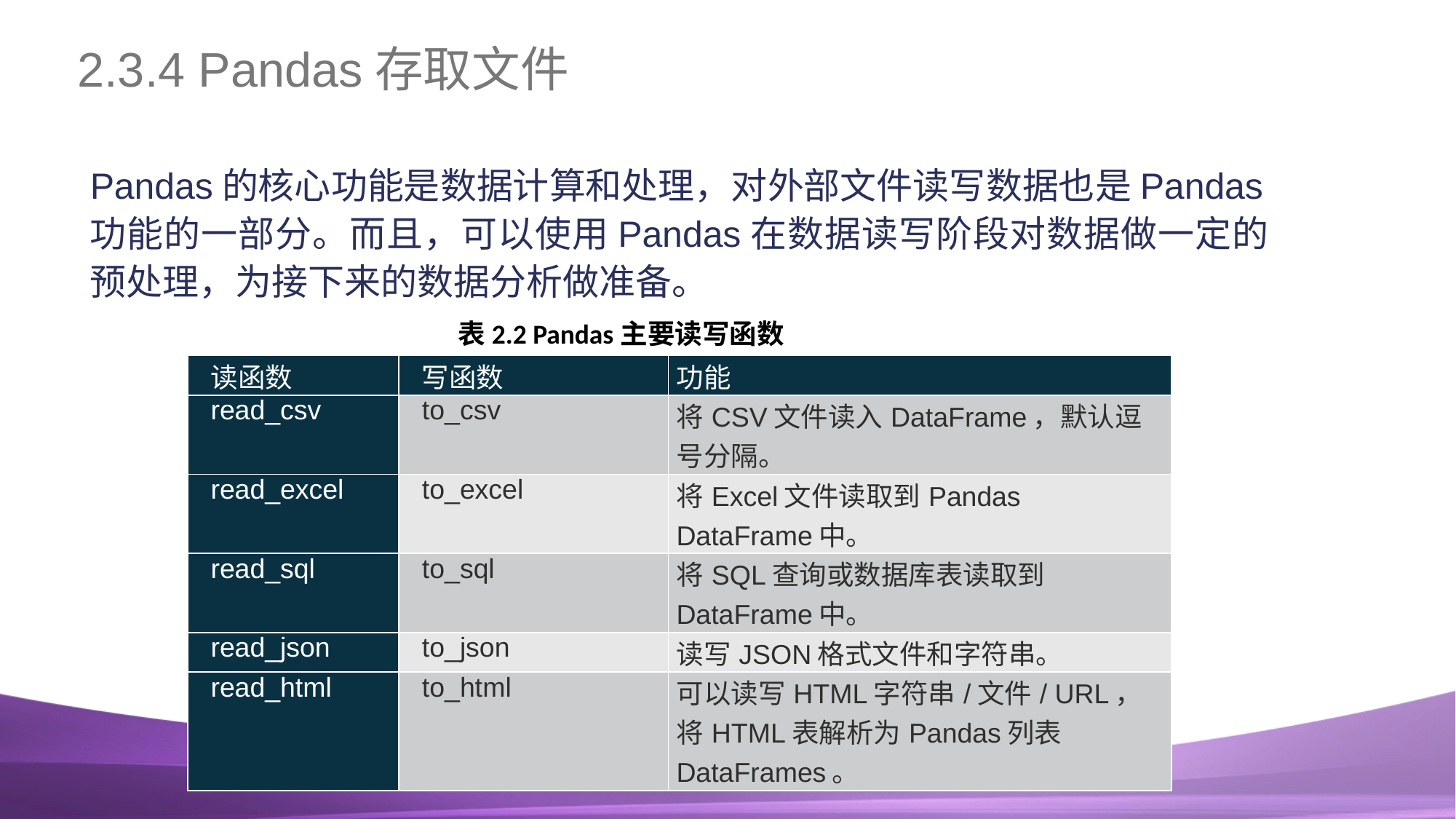

# 2.3.4 Pandas存取文件
Pandas的核心功能是数据计算和处理，对外部文件读写数据也是Pandas功能的一部分。而且，可以使用Pandas在数据读写阶段对数据做一定的预处理，为接下来的数据分析做准备。

表2.2 Pandas主要读写函数
| 读函数 | 写函数 | 功能 |
| --- | --- | --- |
| read\_csv | to\_csv | 将CSV文件读入DataFrame，默认逗号分隔。 |
| read\_excel | to\_excel | 将Excel文件读取到Pandas DataFrame中。 |
| read\_sql | to\_sql | 将SQL查询或数据库表读取到DataFrame中。 |
| read\_json | to\_json | 读写JSON格式文件和字符串。 |
| read\_html | to\_html | 可以读写HTML字符串/文件/ URL，将HTML表解析为Pandas列表DataFrames。 |